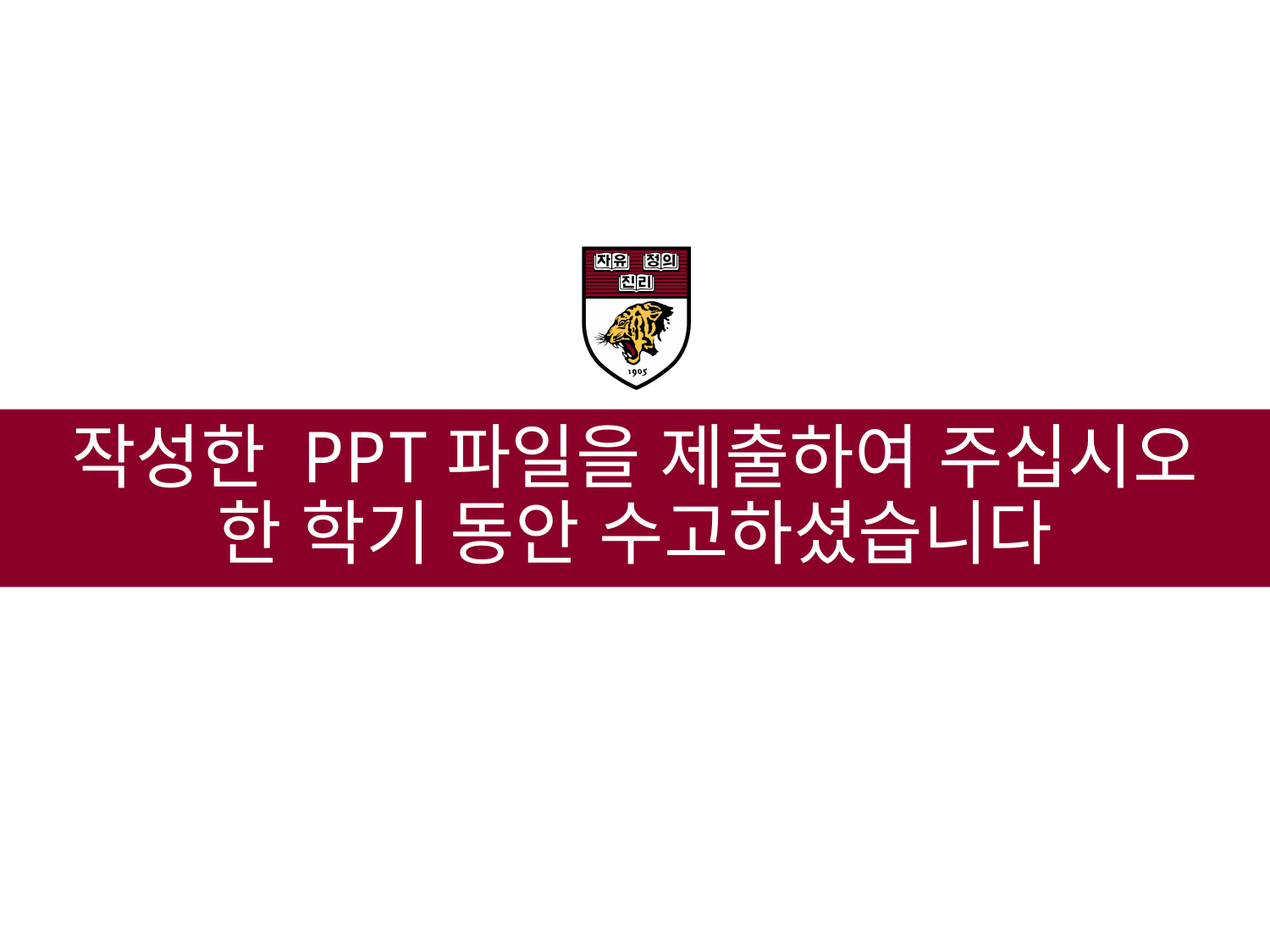

# 작성한 PPT파일을 제출하여 주십시오 한 학기 동안 수고하셨습니다